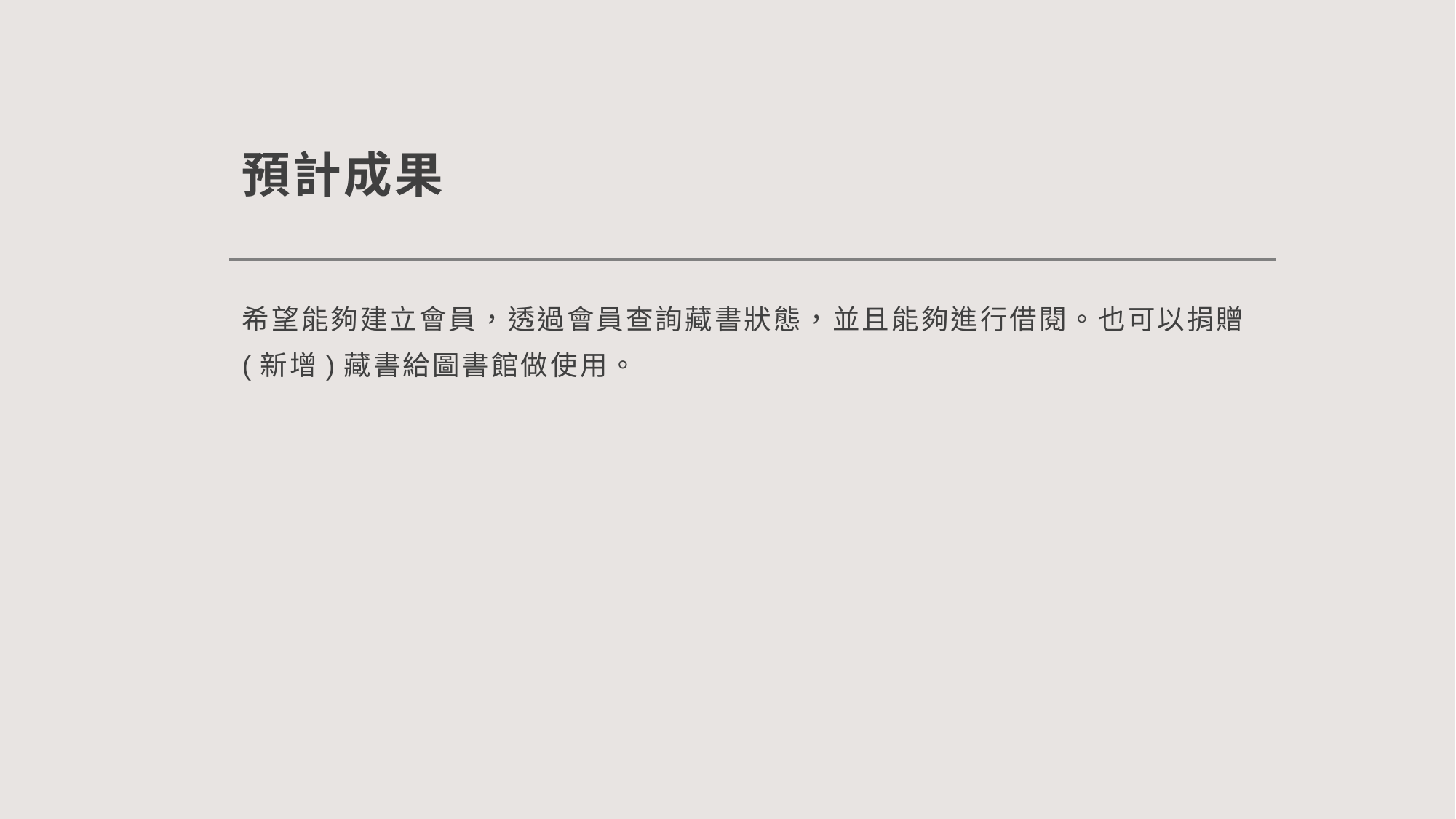

# 預計成果
希望能夠建立會員，透過會員查詢藏書狀態，並且能夠進行借閱。也可以捐贈(新增)藏書給圖書館做使用。